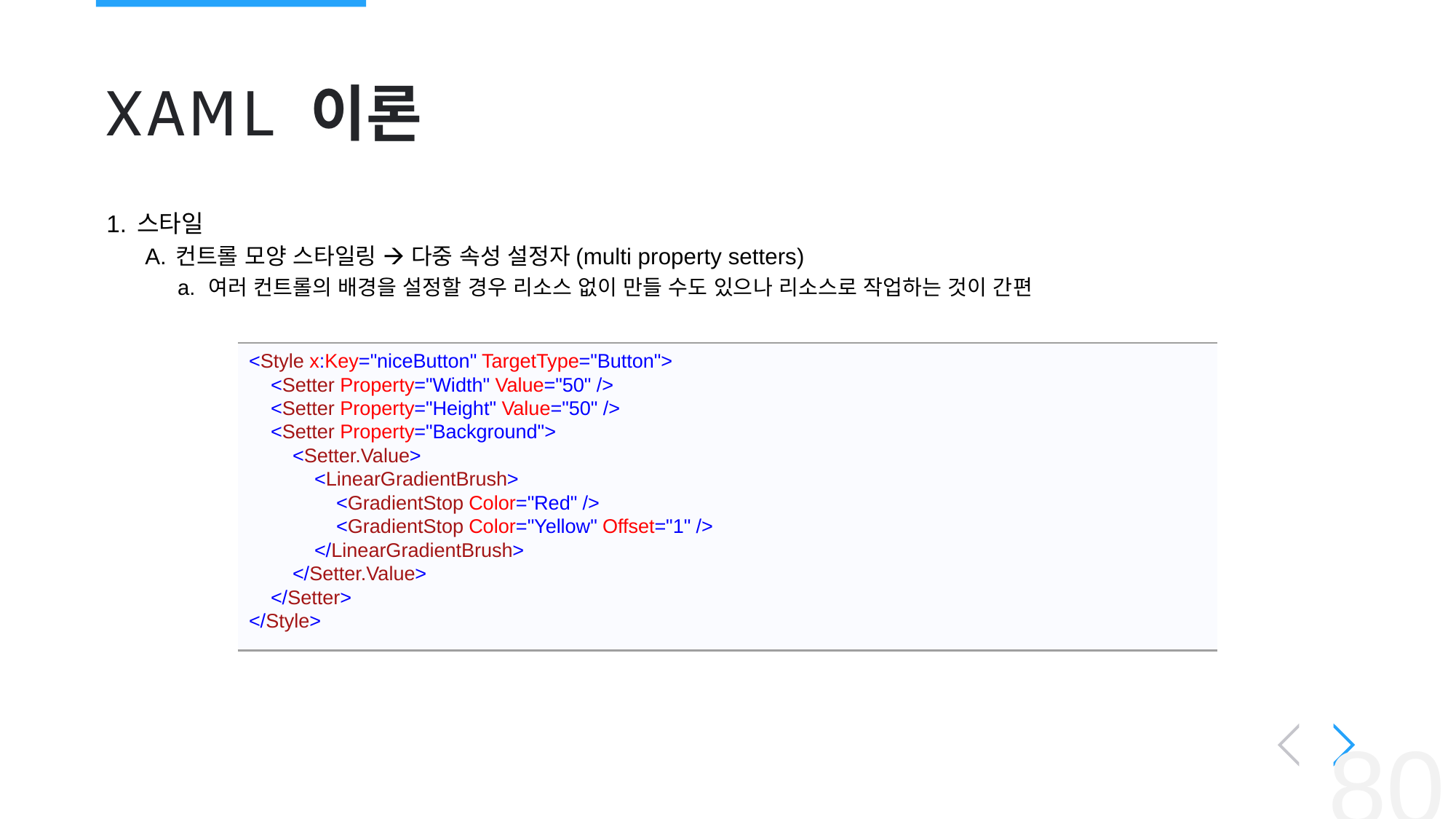

# XAML 이론
스타일
컨트롤 모양 스타일링 🡪 다중 속성 설정자(multi property setters)
여러 컨트롤의 배경을 설정할 경우 리소스 없이 만들 수도 있으나 리소스로 작업하는 것이 간편
<Style x:Key="niceButton" TargetType="Button">
    <Setter Property="Width" Value="50" />
    <Setter Property="Height" Value="50" />
    <Setter Property="Background">
        <Setter.Value>
            <LinearGradientBrush>
                <GradientStop Color="Red" />
                <GradientStop Color="Yellow" Offset="1" />
            </LinearGradientBrush>
        </Setter.Value>
    </Setter>
</Style>
80